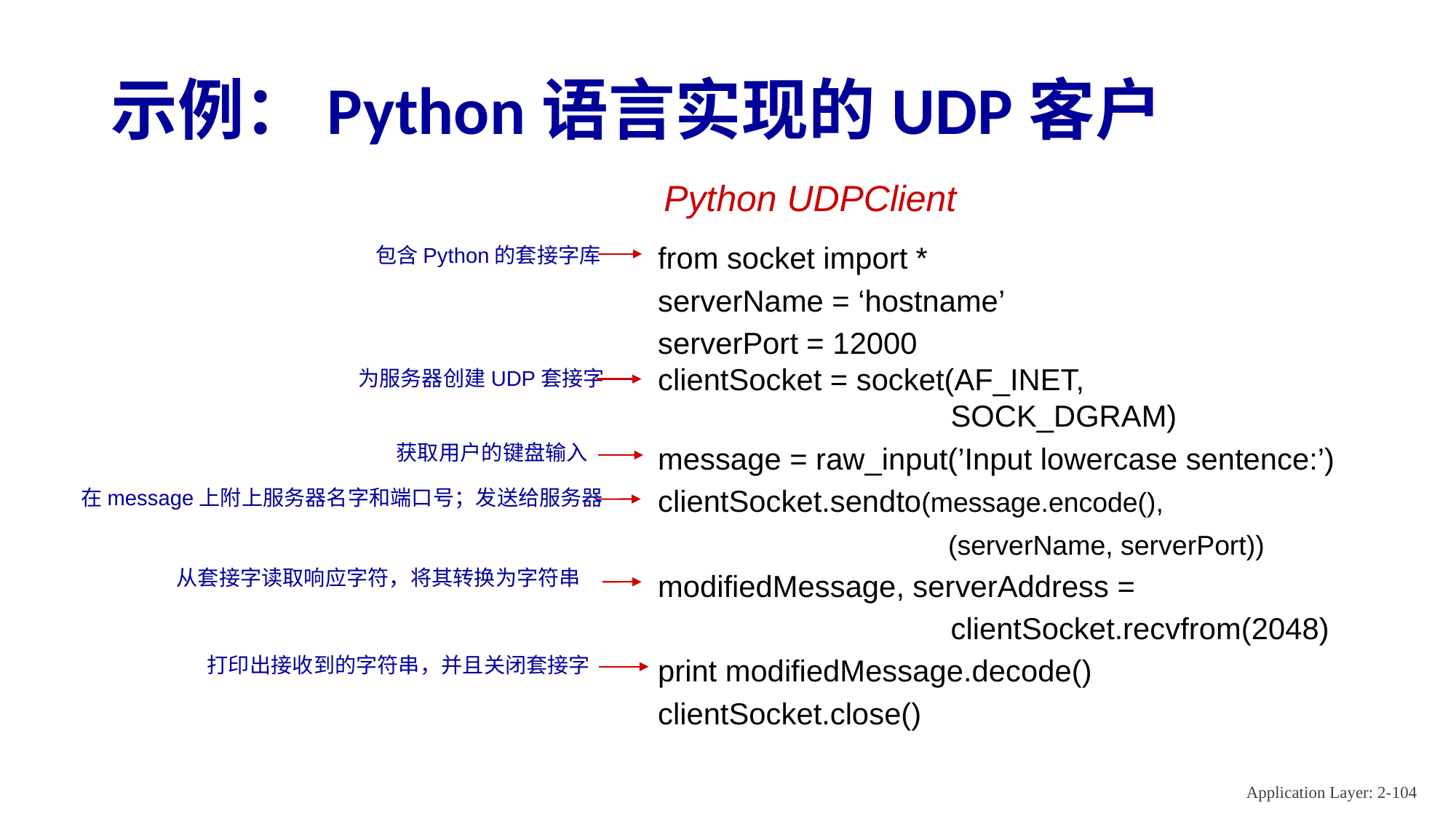

# 示例：Python语言实现的UDP客户
Python UDPClient
from socket import *
serverName = ‘hostname’
serverPort = 12000
clientSocket = socket(AF_INET,
                                   SOCK_DGRAM)
message = raw_input(’Input lowercase sentence:’)
clientSocket.sendto(message.encode(),
                                      (serverName, serverPort))
modifiedMessage, serverAddress =
                                   clientSocket.recvfrom(2048)
print modifiedMessage.decode()
clientSocket.close()
包含Python的套接字库
为服务器创建UDP套接字
获取用户的键盘输入
在message上附上服务器名字和端口号；发送给服务器

从套接字读取响应字符，将其转换为字符串
打印出接收到的字符串，并且关闭套接字
Application Layer: 2-104